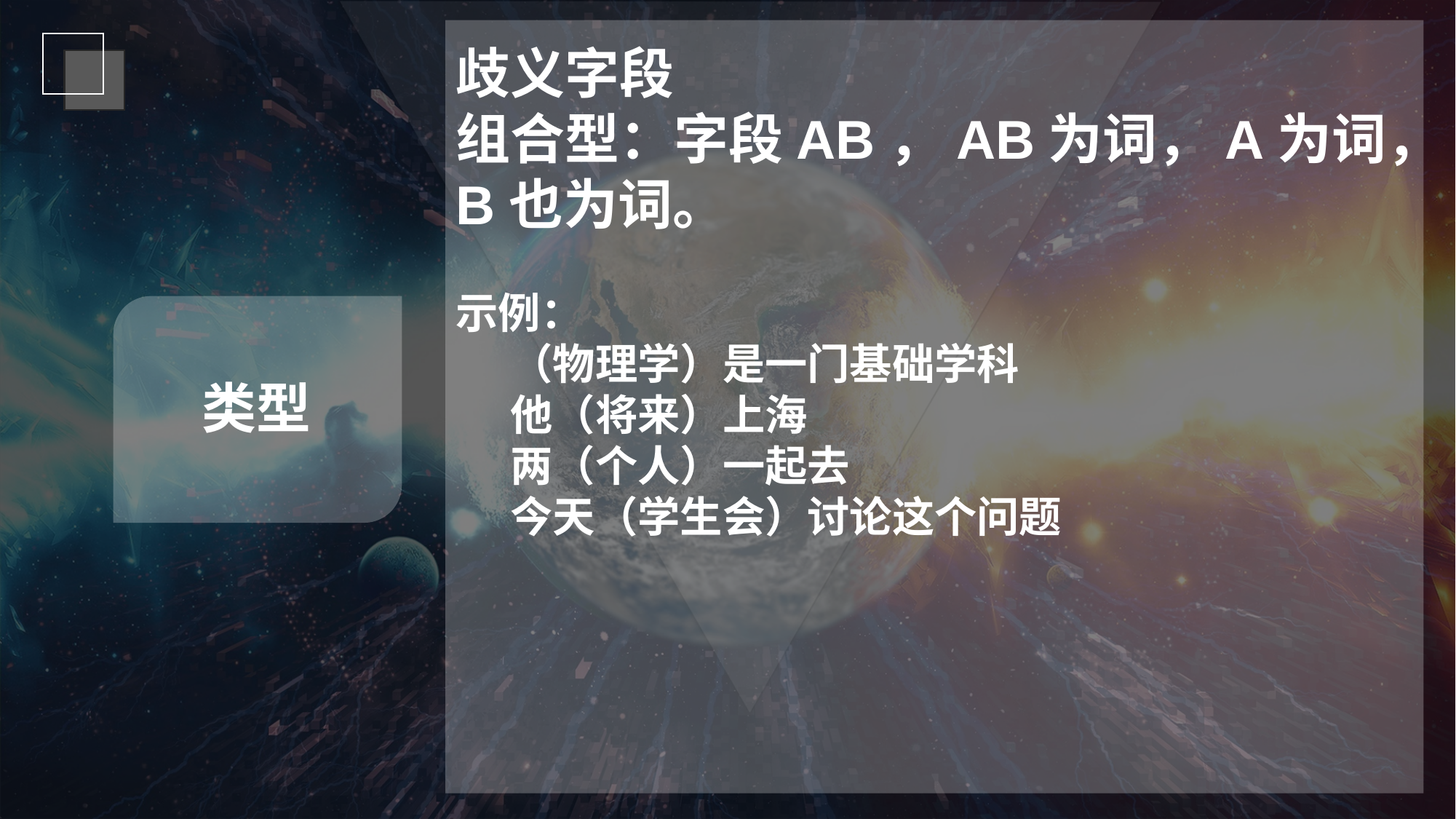

歧义字段
组合型：字段AB，AB为词，A为词，B也为词。

示例：
（物理学）是一门基础学科
他（将来）上海
两（个人）一起去
今天（学生会）讨论这个问题

类型